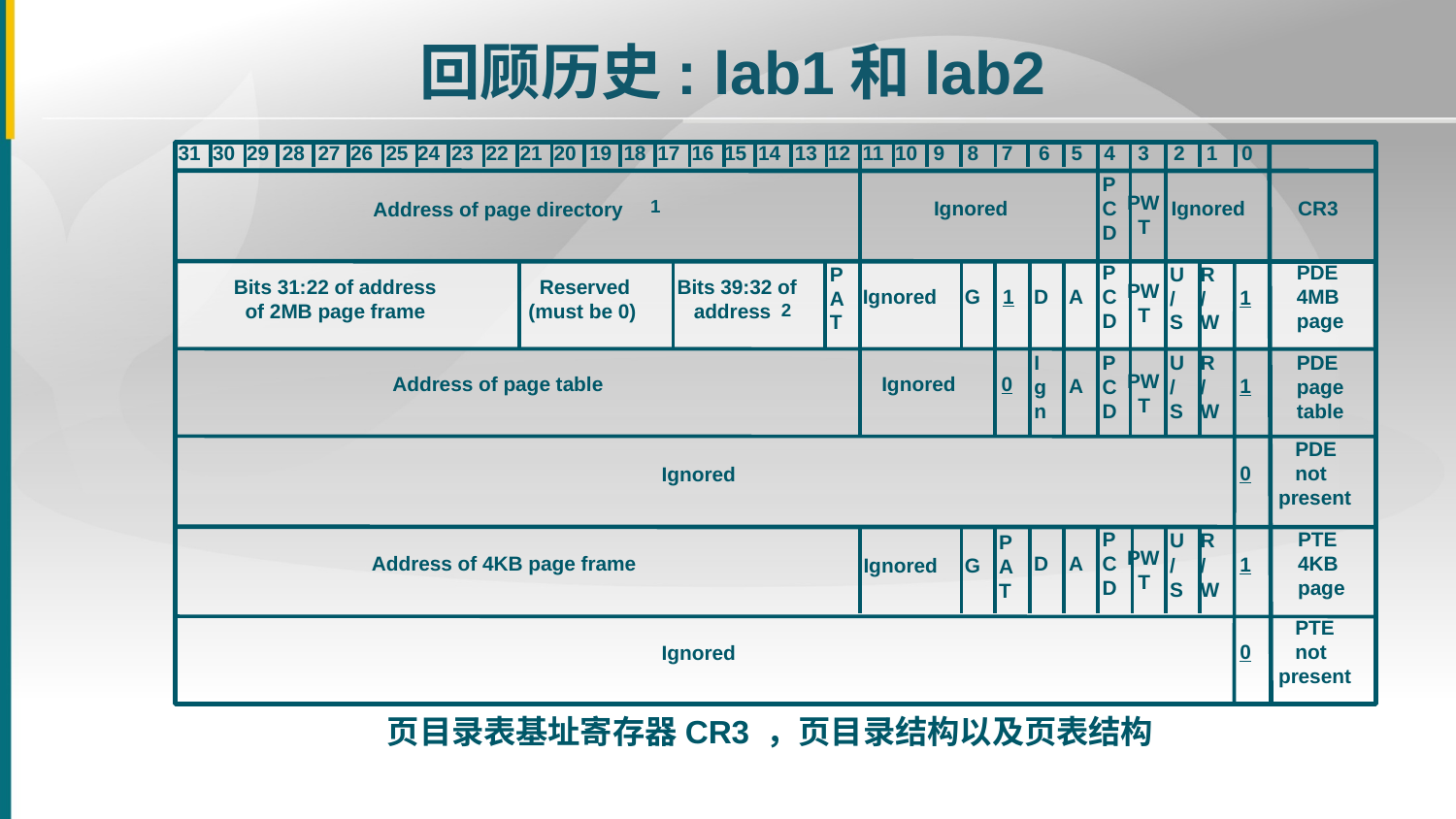

回顾历史: lab1和lab2
31
30
29
28
27
26
25
24
23
22
21
20
19
18
17
16
15
14
13
12
11
10
9
8
7
6
5
4
3
2
1
0

PCD

PW
  T
1
Address of page directory
Ignored
Ignored
CR3
PCD
PDE
4MB
page
PAT
U/S
R/W

Bits 31:22 of address
  of 2MB page frame
  Reserved
(must be 0)
Bits 39:32 of
   address
2
PW
  T
Ignored
G
1
D
A
1

U/S
R/W
PDE
page
table
Ign
PCD

PW
  T
Address of page table
Ignored
0
A
1

   PDE
   not
present

0
Ignored

PTE
4KB
page
PCD
U/S
R/W
PAT

PW
  T
Address of 4KB page frame
D
A
1
Ignored
G

   PTE
   not
present

0
Ignored
页目录表基址寄存器CR3 ，页目录结构以及页表结构